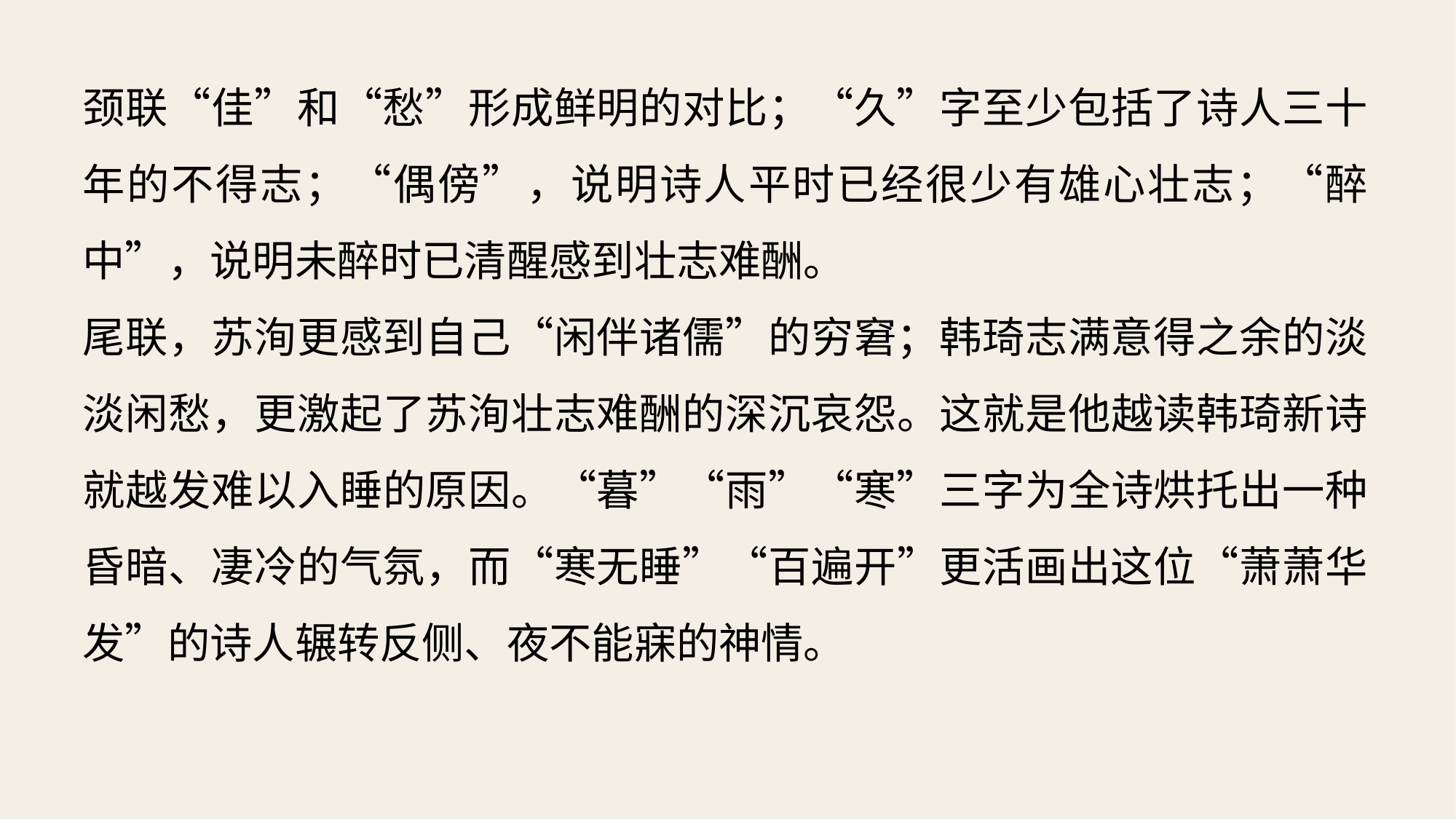

颈联“佳”和“愁”形成鲜明的对比；“久”字至少包括了诗人三十年的不得志；“偶傍”，说明诗人平时已经很少有雄心壮志；“醉中”，说明未醉时已清醒感到壮志难酬。
尾联，苏洵更感到自己“闲伴诸儒”的穷窘；韩琦志满意得之余的淡淡闲愁，更激起了苏洵壮志难酬的深沉哀怨。这就是他越读韩琦新诗就越发难以入睡的原因。“暮”“雨”“寒”三字为全诗烘托出一种昏暗、凄冷的气氛，而“寒无睡”“百遍开”更活画出这位“萧萧华发”的诗人辗转反侧、夜不能寐的神情。